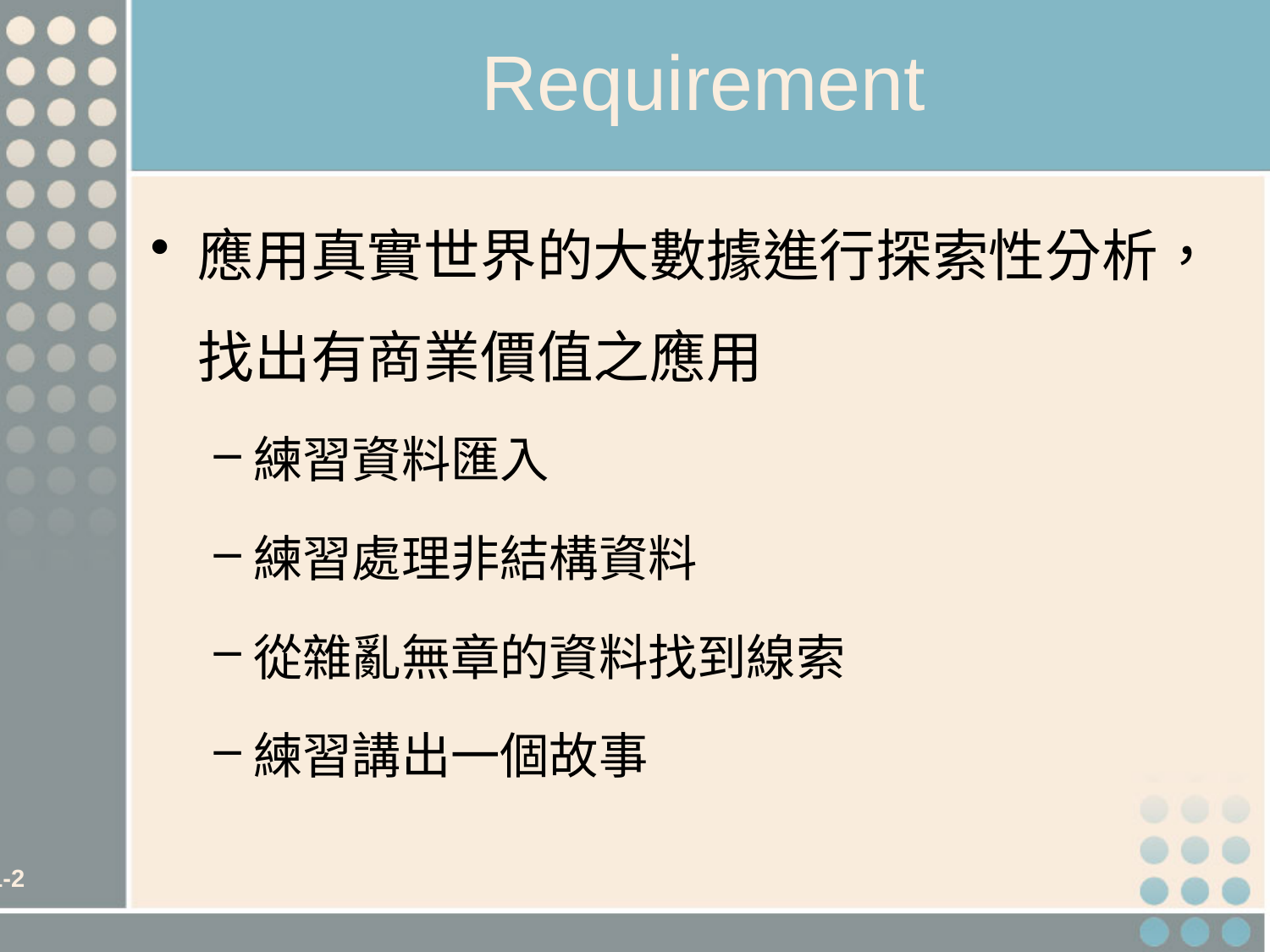

# Requirement
應用真實世界的大數據進行探索性分析，找出有商業價值之應用
練習資料匯入
練習處理非結構資料
從雜亂無章的資料找到線索
練習講出一個故事